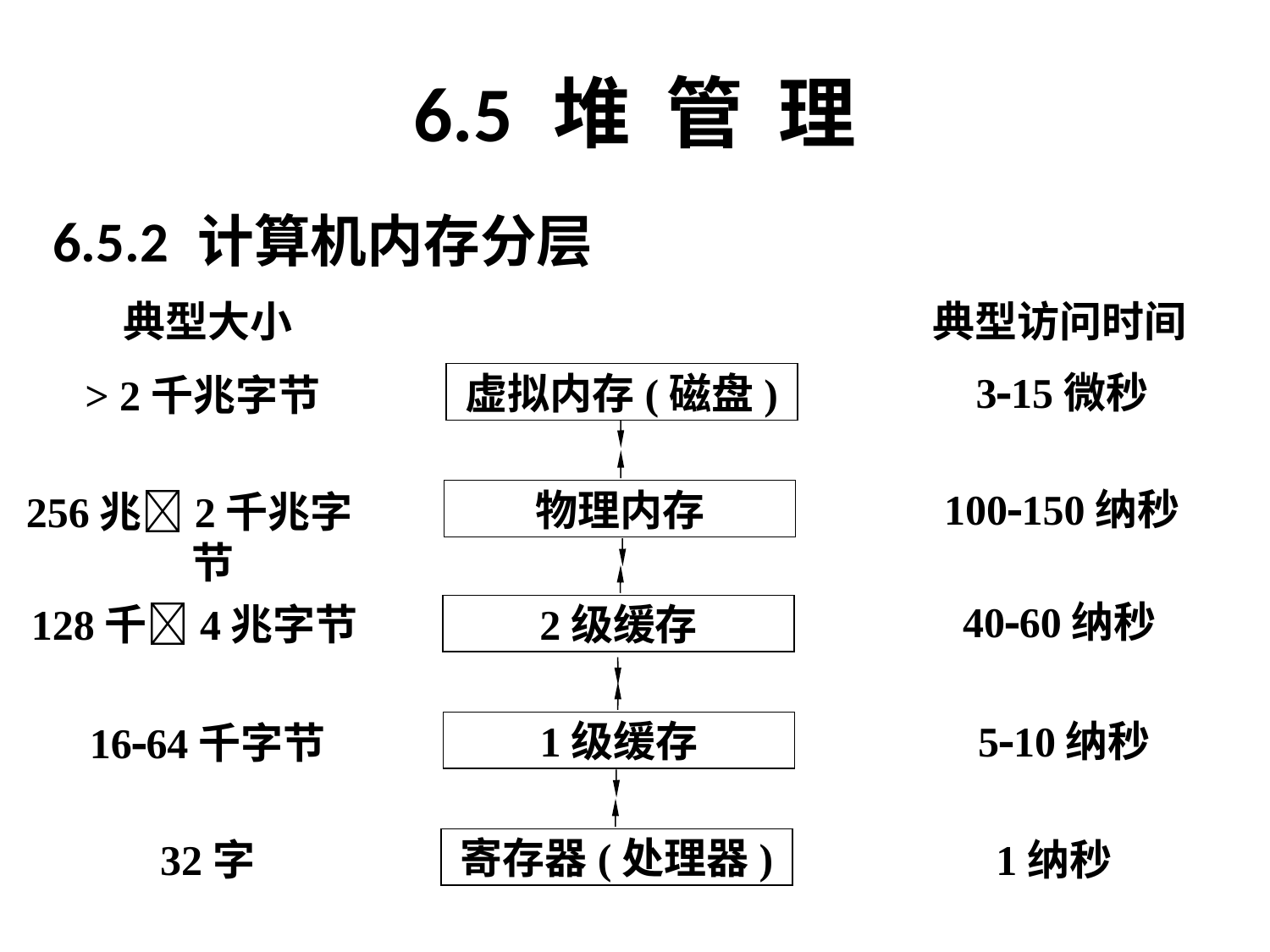

# 6.5 堆  管  理
6.5.2 计算机内存分层
典型大小
典型访问时间
3−15微秒
> 2千兆字节
虚拟内存(磁盘)

100−150纳秒
256兆−2千兆字节
物理内存

40−60纳秒
128千−4兆字节
2级缓存

5−10纳秒
16−64千字节
1级缓存

32字
1纳秒
寄存器(处理器)